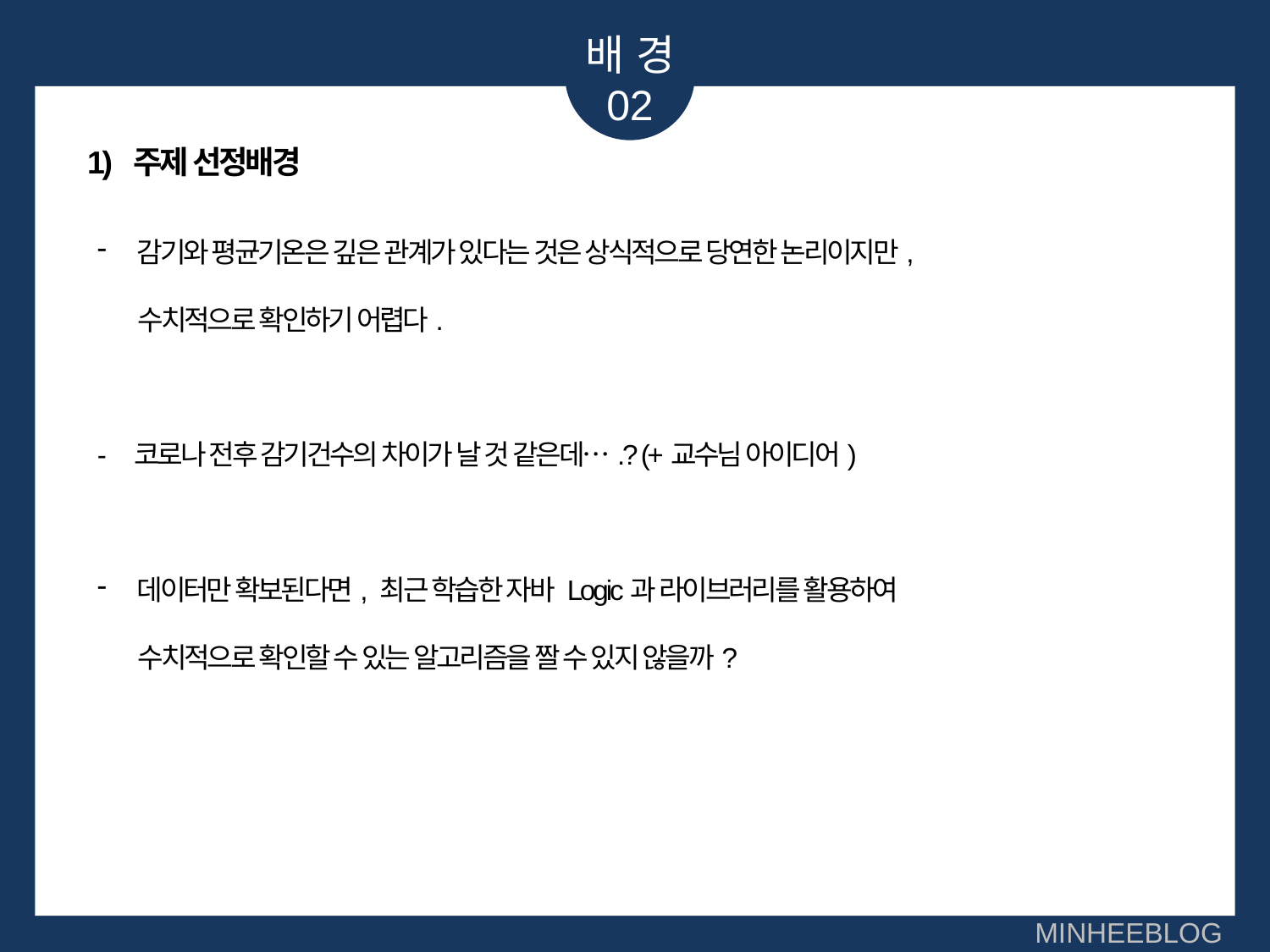

배 경
02

1)  주제 선정배경
감기와 평균기온은 깊은 관계가 있다는 것은 상식적으로 당연한 논리이지만,
      수치적으로 확인하기 어렵다.

-    코로나 전후 감기건수의 차이가 날 것 같은데….? (+교수님 아이디어)

데이터만 확보된다면, 최근 학습한 자바 Logic과 라이브러리를 활용하여
      수치적으로 확인할 수 있는 알고리즘을 짤 수 있지 않을까?

MINHEEBLOG